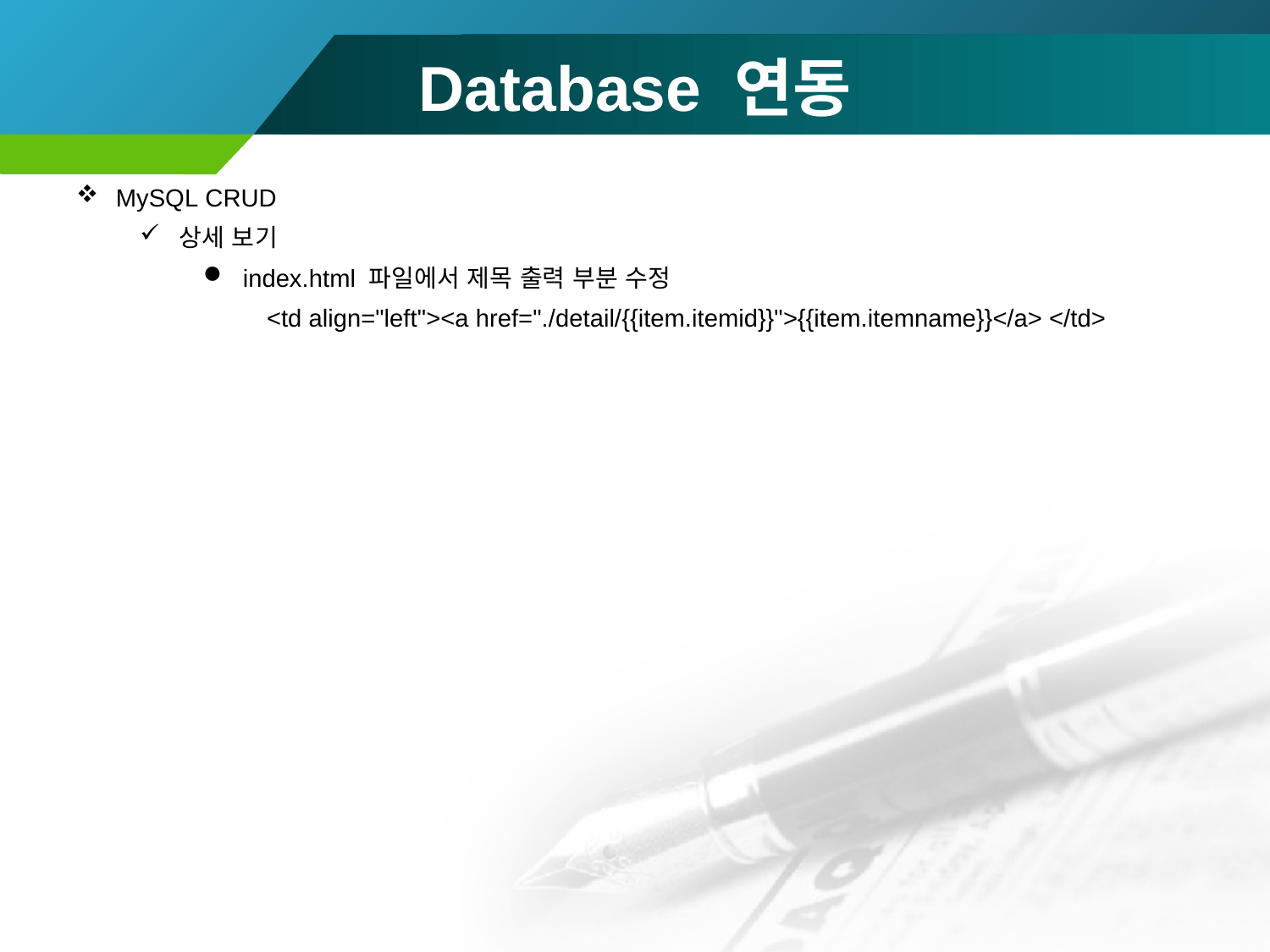

# Database 연동
MySQL CRUD
상세 보기
index.html 파일에서 제목 출력 부분 수정
<td align="left"><a href="./detail/{{item.itemid}}">{{item.itemname}}</a> </td>